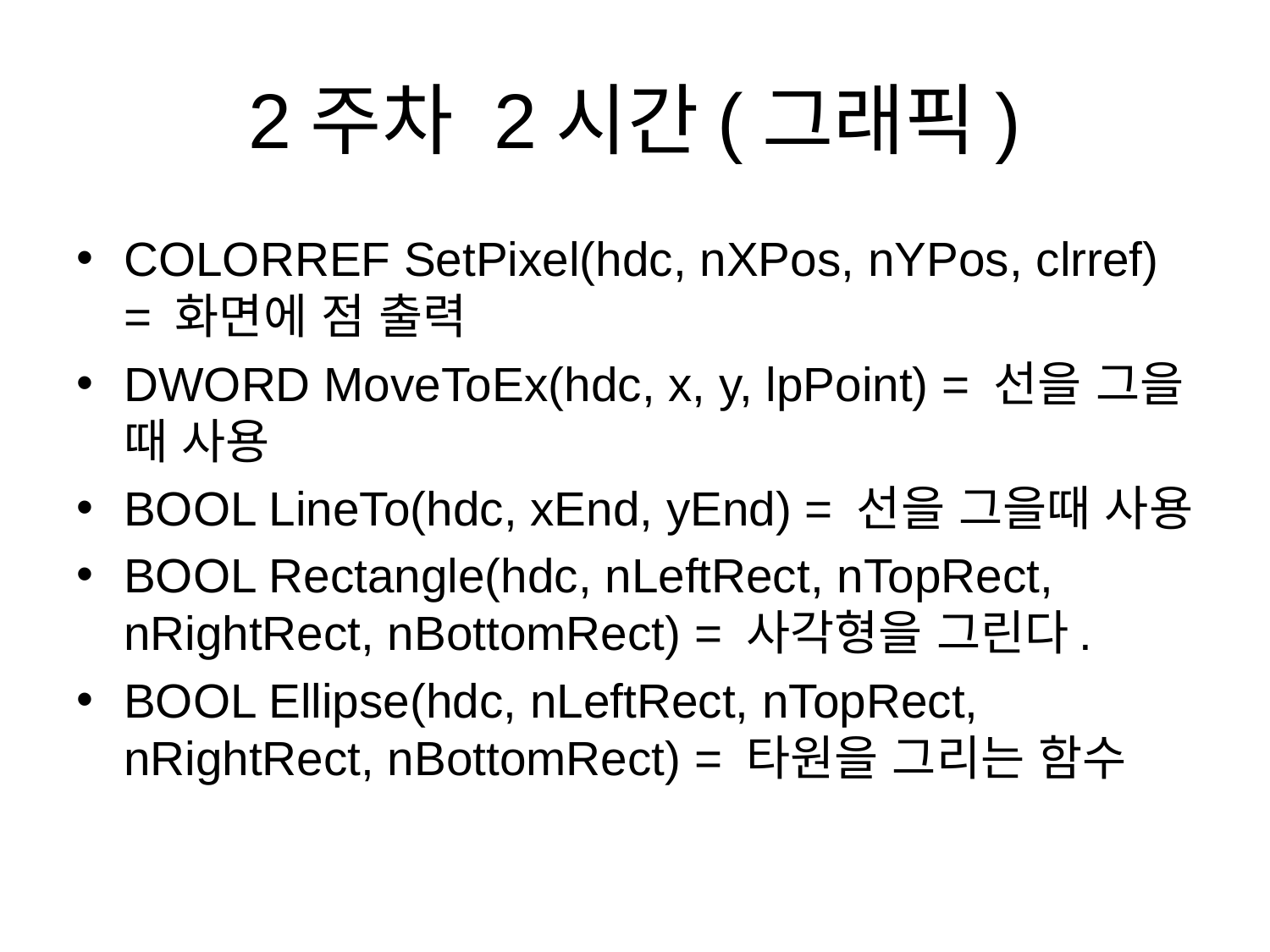

# 2주차 2시간(그래픽)
COLORREF SetPixel(hdc, nXPos, nYPos, clrref) = 화면에 점 출력
DWORD MoveToEx(hdc, x, y, lpPoint) = 선을 그을 때 사용
BOOL LineTo(hdc, xEnd, yEnd) = 선을 그을때 사용
BOOL Rectangle(hdc, nLeftRect, nTopRect, nRightRect, nBottomRect) = 사각형을 그린다.
BOOL Ellipse(hdc, nLeftRect, nTopRect, nRightRect, nBottomRect) = 타원을 그리는 함수